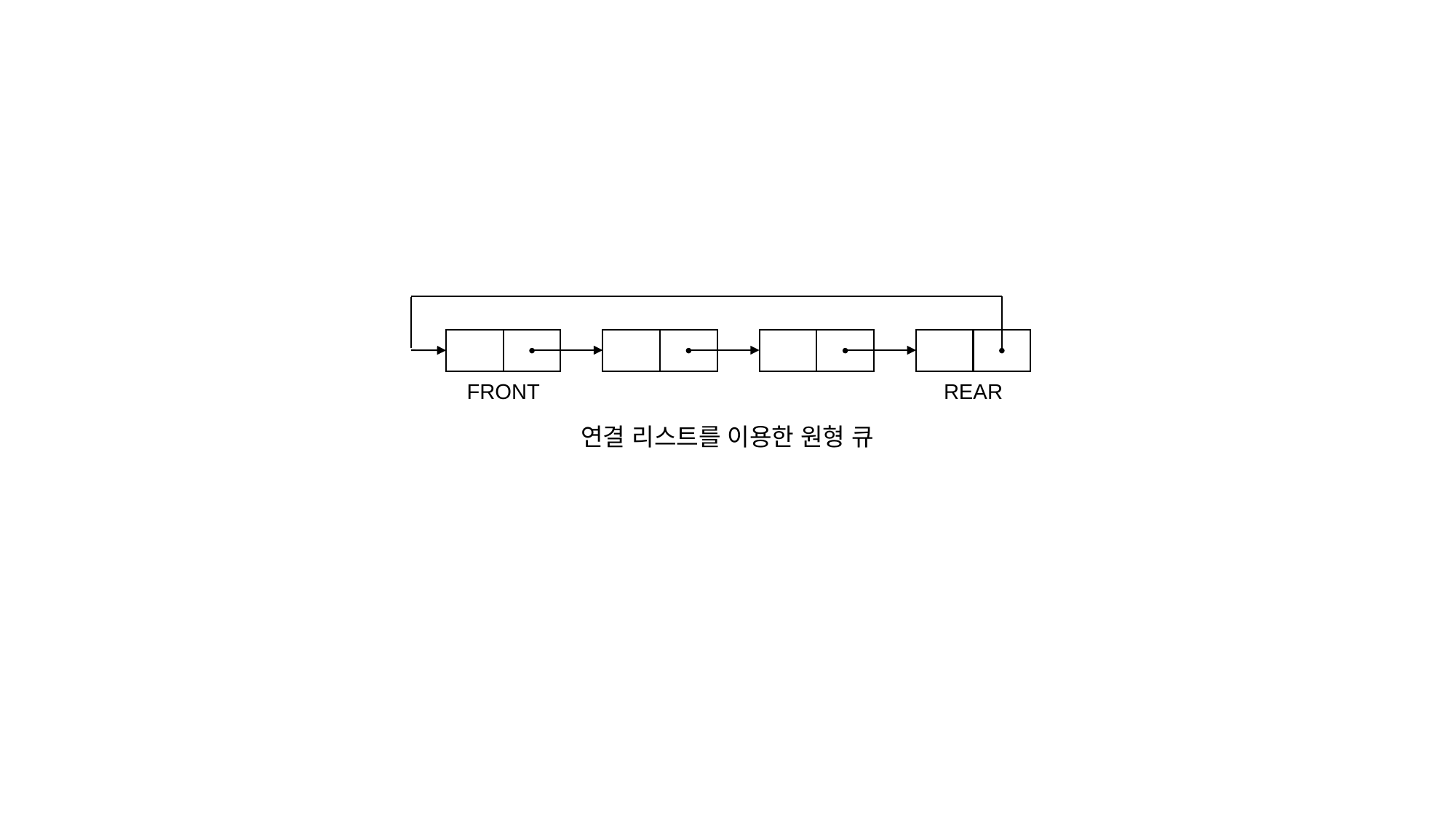

FRONT
REAR
연결 리스트를 이용한 원형 큐